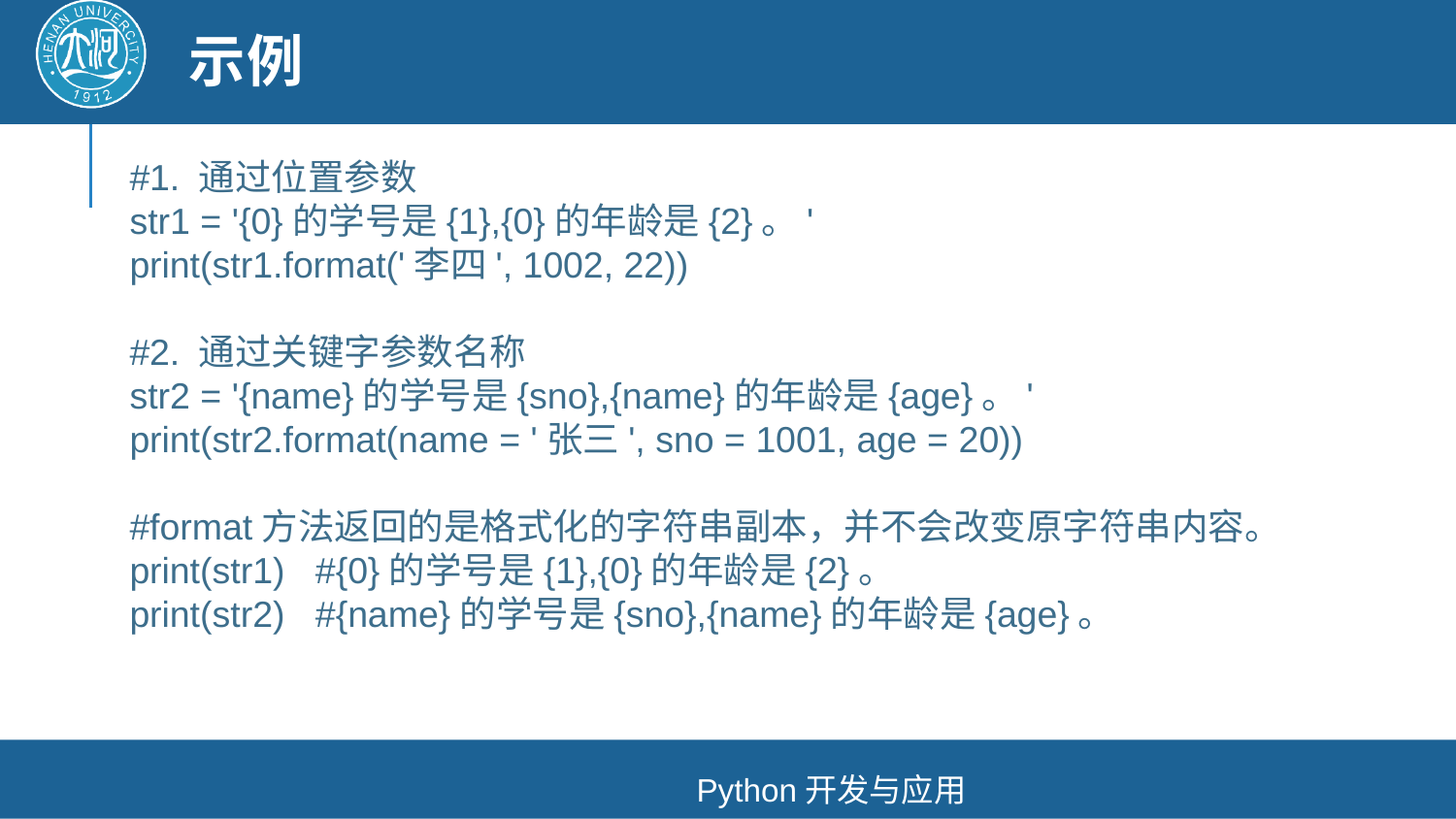

# 示例
#1. 通过位置参数
str1 = '{0}的学号是{1},{0}的年龄是{2}。'
print(str1.format('李四', 1002, 22))

#2. 通过关键字参数名称
str2 = '{name}的学号是{sno},{name}的年龄是{age}。'
print(str2.format(name = '张三', sno = 1001, age = 20))

#format方法返回的是格式化的字符串副本，并不会改变原字符串内容。
print(str1)   #{0}的学号是{1},{0}的年龄是{2}。
print(str2)   #{name}的学号是{sno},{name}的年龄是{age}。

Python开发与应用
36